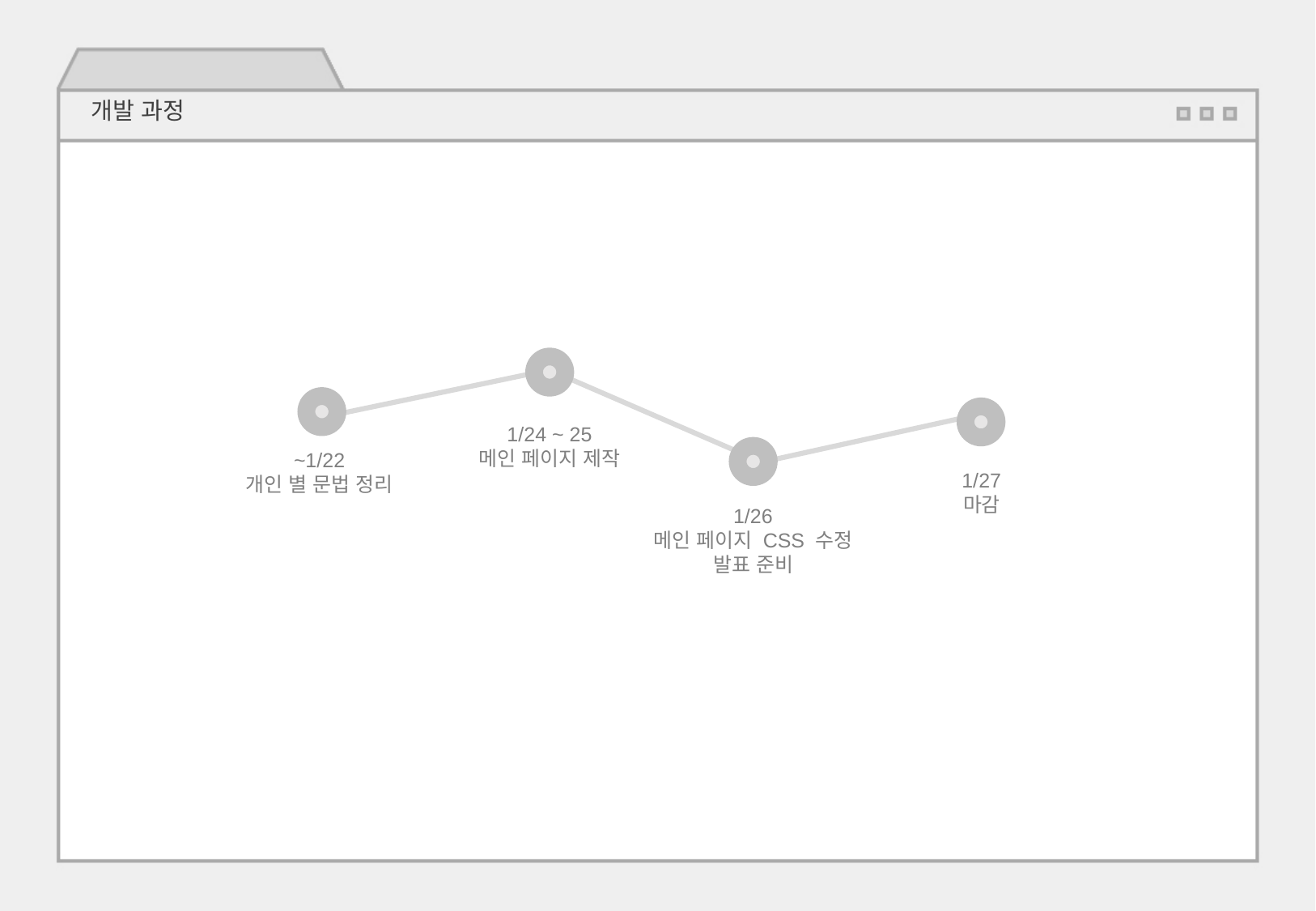

개발 과정

1/24 ~ 25
메인 페이지 제작
~1/22
개인 별 문법 정리

1/27
마감
1/26
메인 페이지 CSS 수정
발표 준비